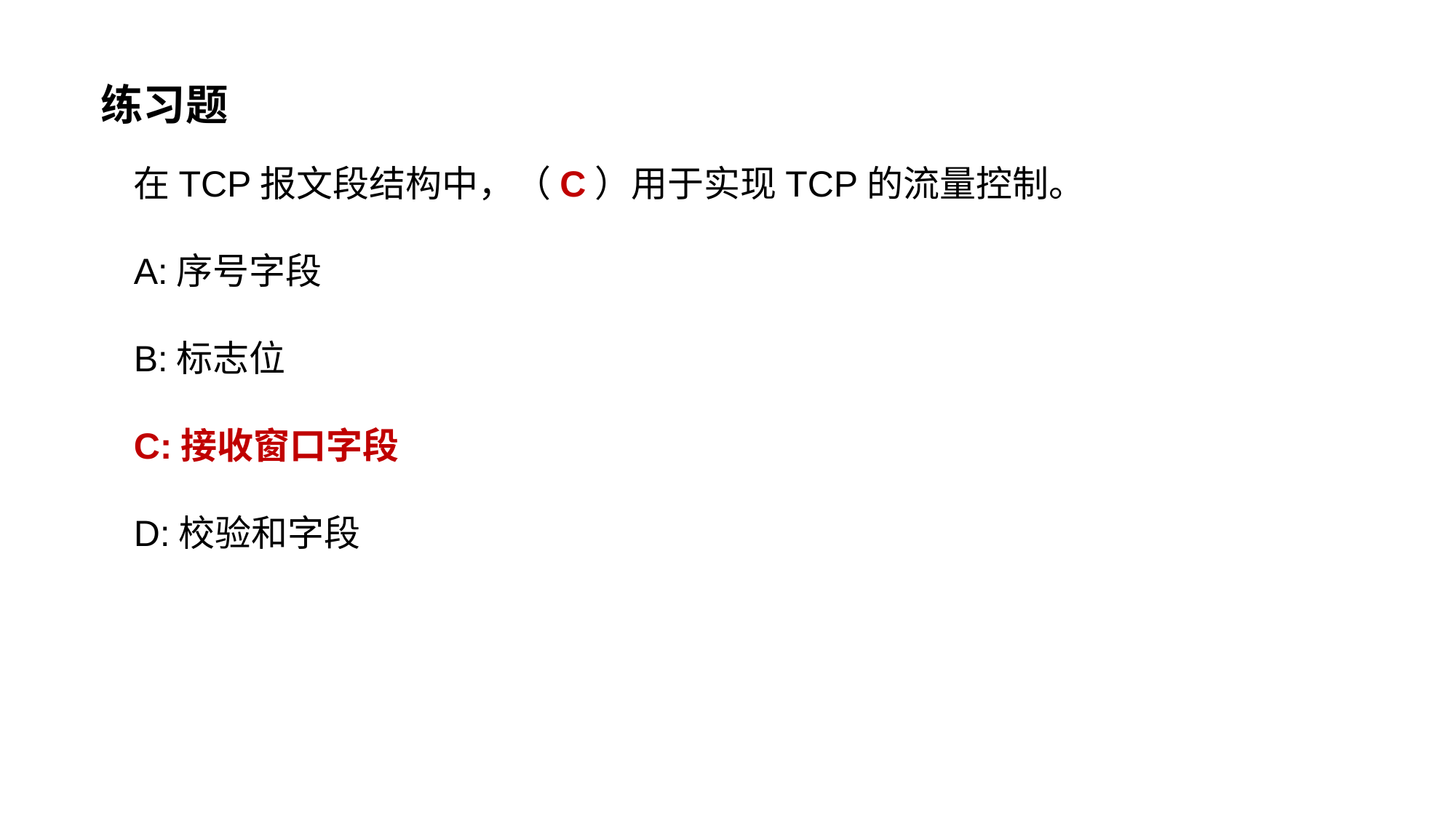

练习题
在TCP报文段结构中，（C）用于实现TCP的流量控制。

A:序号字段

B:标志位

C:接收窗口字段

D:校验和字段